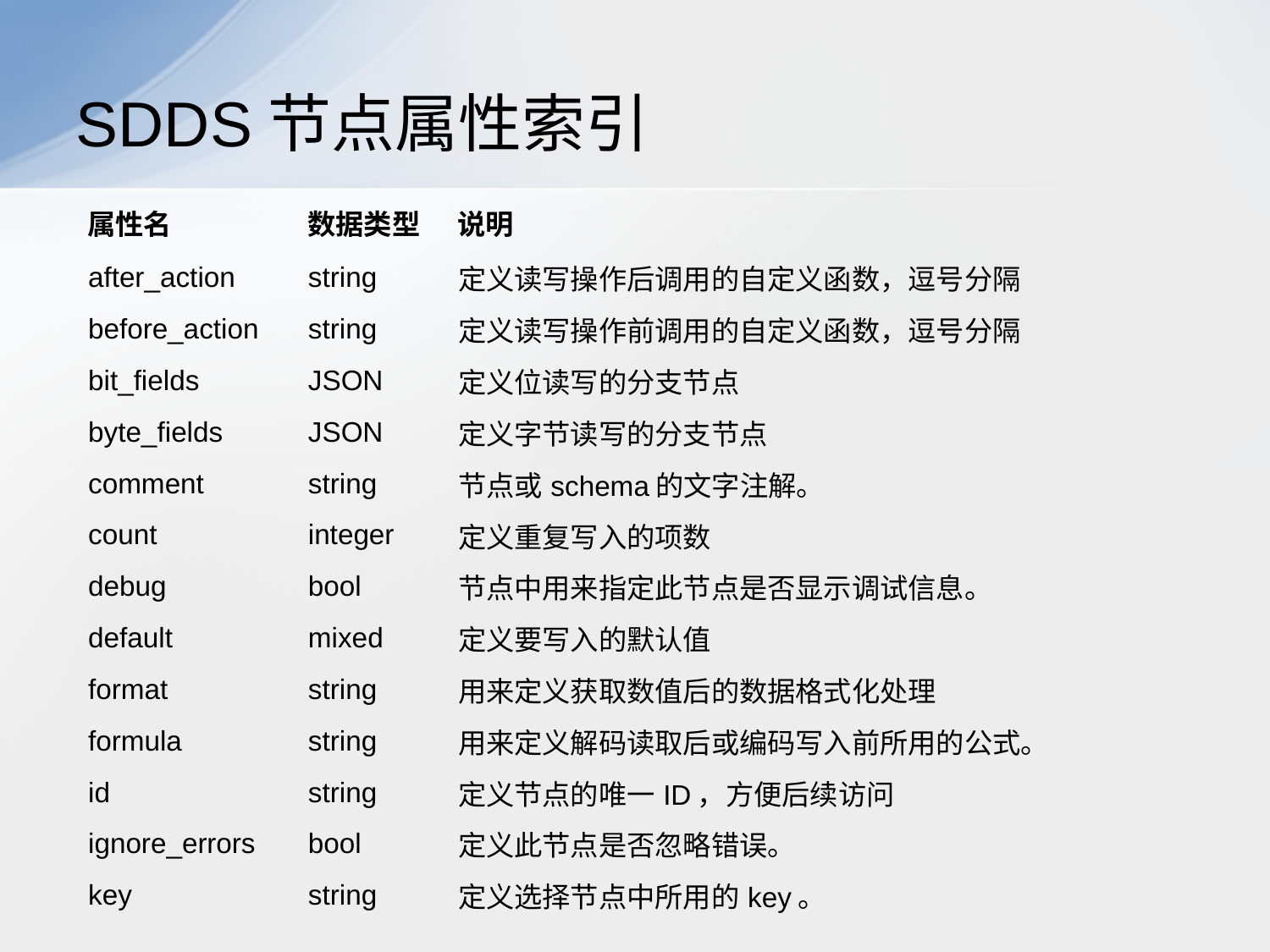

# SDDS节点属性索引
| 属性名 | 数据类型 | 说明 |
| --- | --- | --- |
| after\_action | string | 定义读写操作后调用的自定义函数，逗号分隔 |
| before\_action | string | 定义读写操作前调用的自定义函数，逗号分隔 |
| bit\_fields | JSON | 定义位读写的分支节点 |
| byte\_fields | JSON | 定义字节读写的分支节点 |
| comment | string | 节点或schema的文字注解。 |
| count | integer | 定义重复写入的项数 |
| debug | bool | 节点中用来指定此节点是否显示调试信息。 |
| default | mixed | 定义要写入的默认值 |
| format | string | 用来定义获取数值后的数据格式化处理 |
| formula | string | 用来定义解码读取后或编码写入前所用的公式。 |
| id | string | 定义节点的唯一ID，方便后续访问 |
| ignore\_errors | bool | 定义此节点是否忽略错误。 |
| key | string | 定义选择节点中所用的key。 |